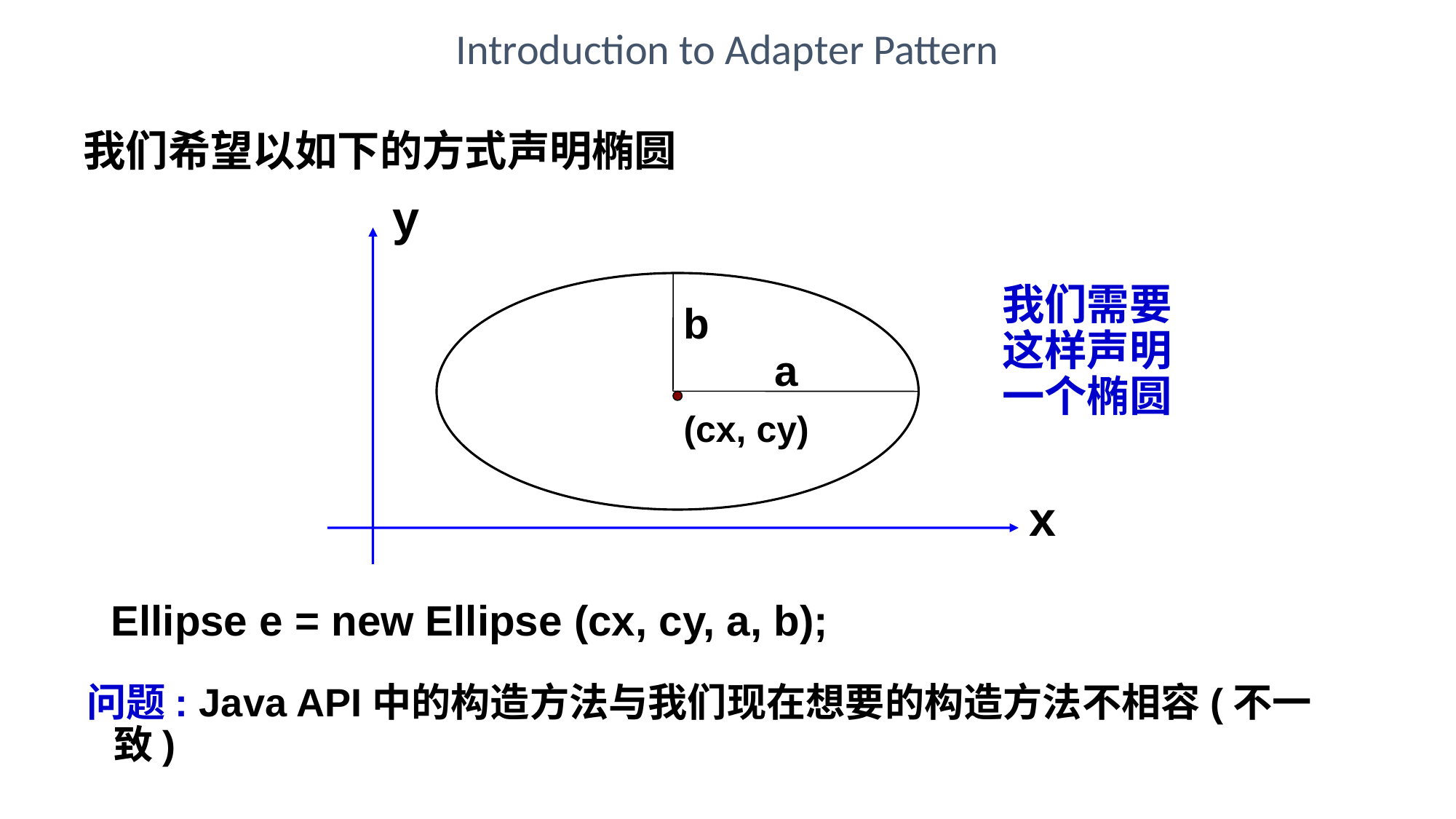

Introduction to Adapter Pattern
我们希望以如下的方式声明椭圆
y

我们需要这样声明
一个椭圆
b
a

(cx, cy)
x

Ellipse e = new Ellipse (cx, cy, a, b);
问题: Java API中的构造方法与我们现在想要的构造方法不相容(不一致)